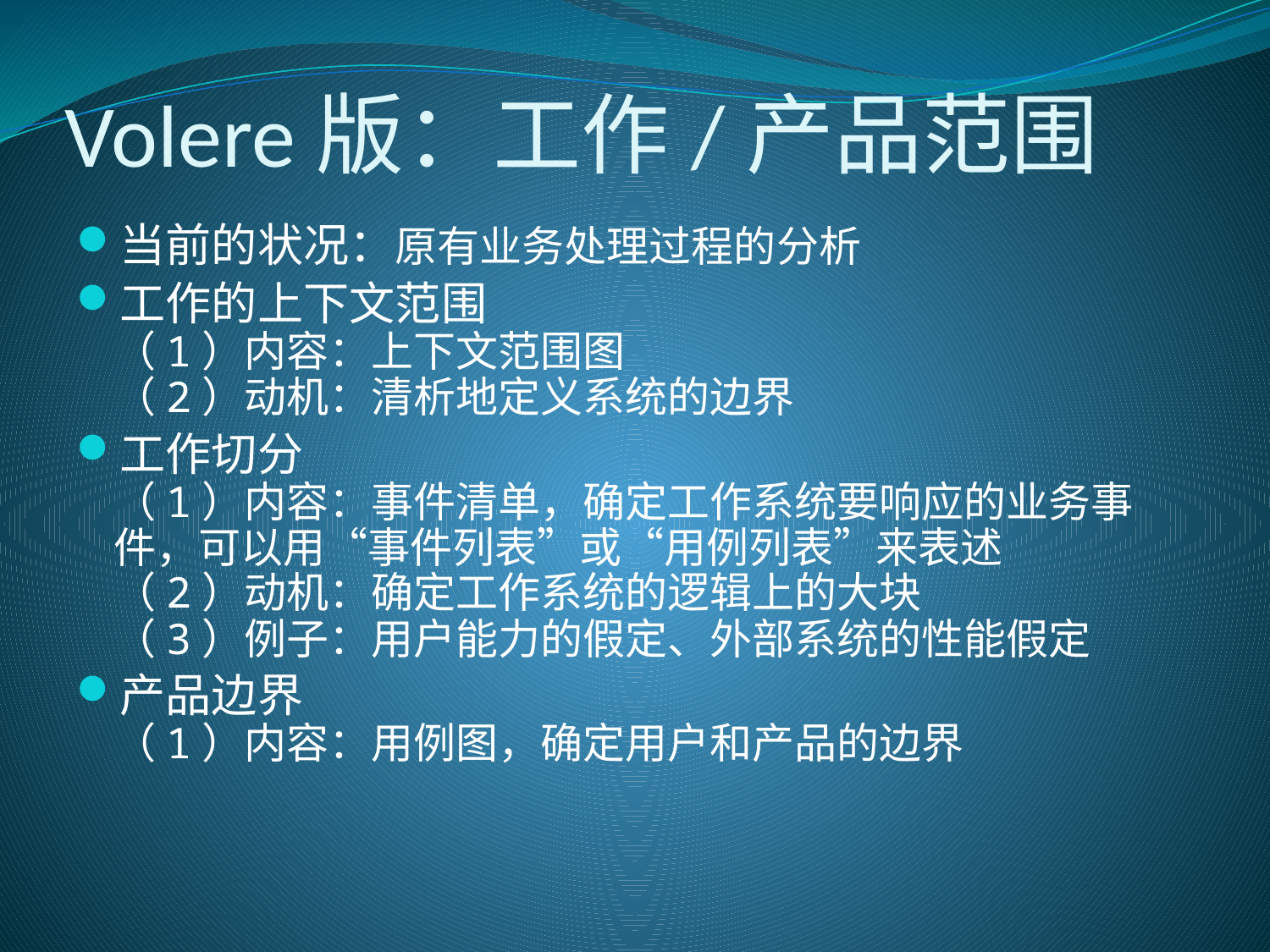

# Volere版：工作/产品范围
当前的状况：原有业务处理过程的分析
工作的上下文范围
（1）内容：上下文范围图
（2）动机：清析地定义系统的边界
工作切分
（1）内容：事件清单，确定工作系统要响应的业务事件，可以用“事件列表”或“用例列表”来表述
（2）动机：确定工作系统的逻辑上的大块
（3）例子：用户能力的假定、外部系统的性能假定
产品边界
（1）内容：用例图，确定用户和产品的边界